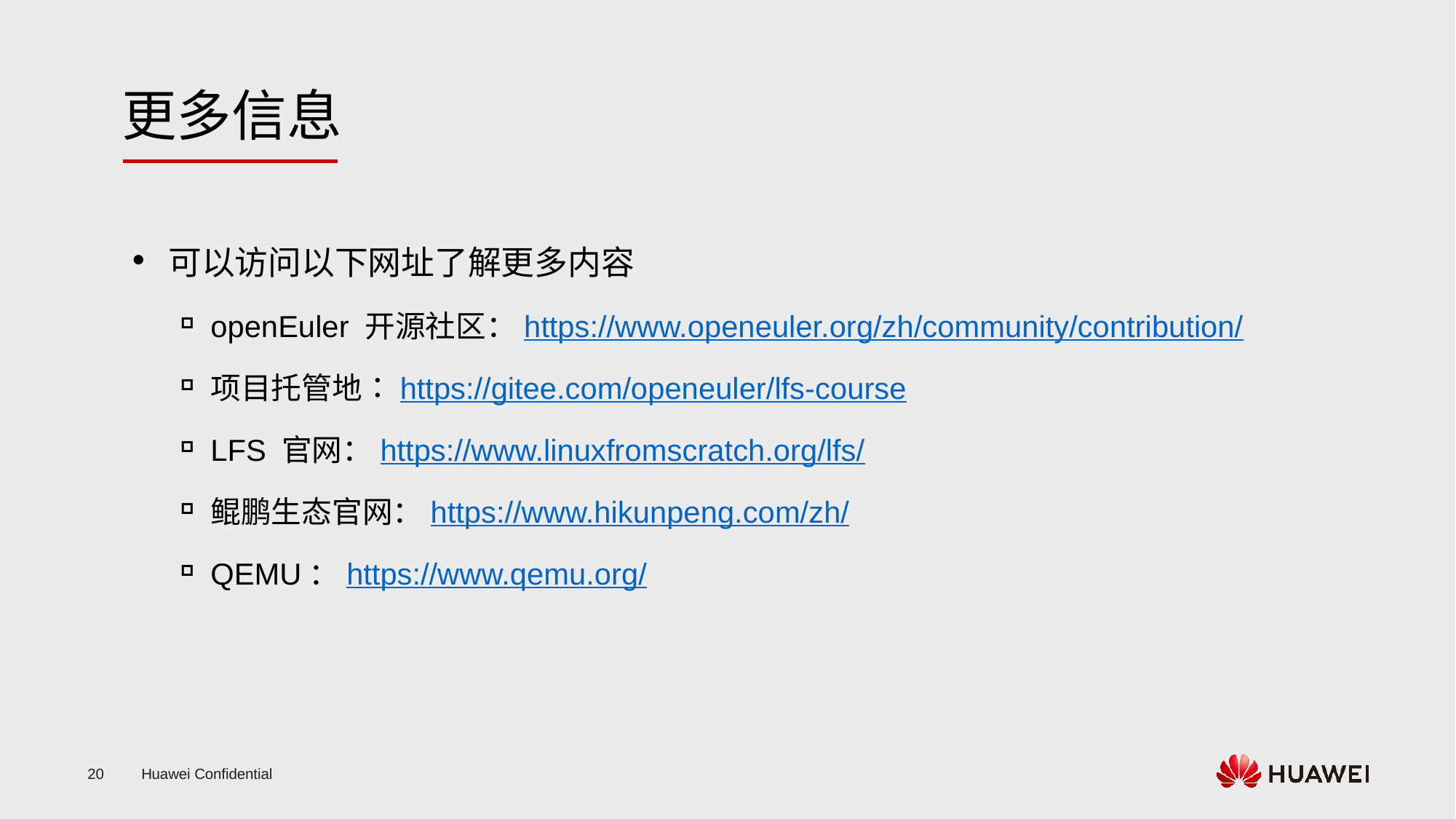

可以访问以下网址了解更多内容
openEuler 开源社区：https://www.openeuler.org/zh/community/contribution/
项目托管地：https://gitee.com/openeuler/lfs-course
LFS 官网：https://www.linuxfromscratch.org/lfs/
鲲鹏生态官网：https://www.hikunpeng.com/zh/
QEMU：https://www.qemu.org/